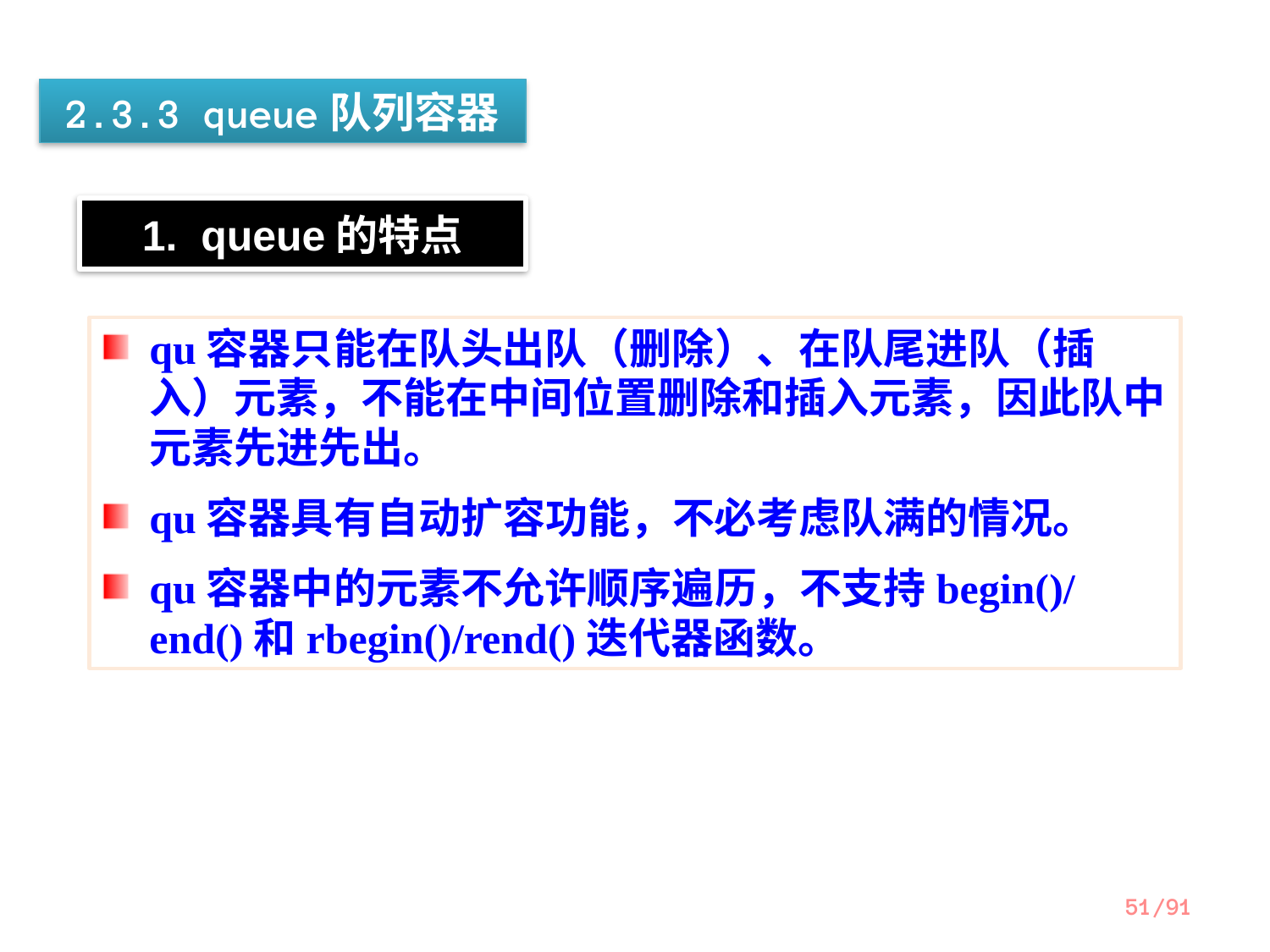

2.3.3 queue队列容器
1.  queue的特点
qu容器只能在队头出队（删除）、在队尾进队（插入）元素，不能在中间位置删除和插入元素，因此队中元素先进先出。
qu容器具有自动扩容功能，不必考虑队满的情况。
qu容器中的元素不允许顺序遍历，不支持begin()/end()和rbegin()/rend()迭代器函数。
51/91